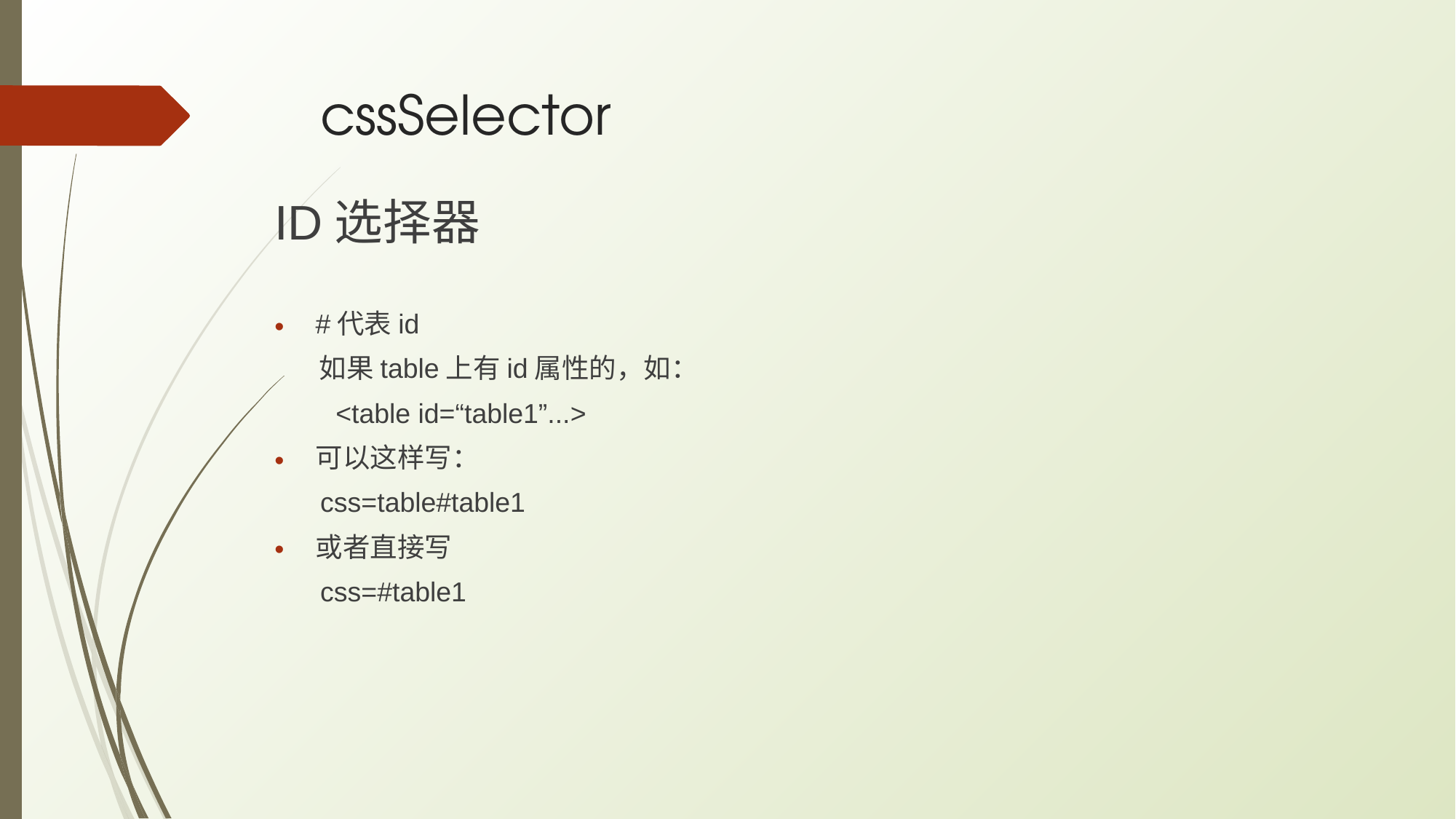

# cssSelector
ID选择器

#代表id
     如果table上有id属性的，如：
        <table id=“table1”...>
可以这样写：
      css=table#table1
或者直接写
      css=#table1